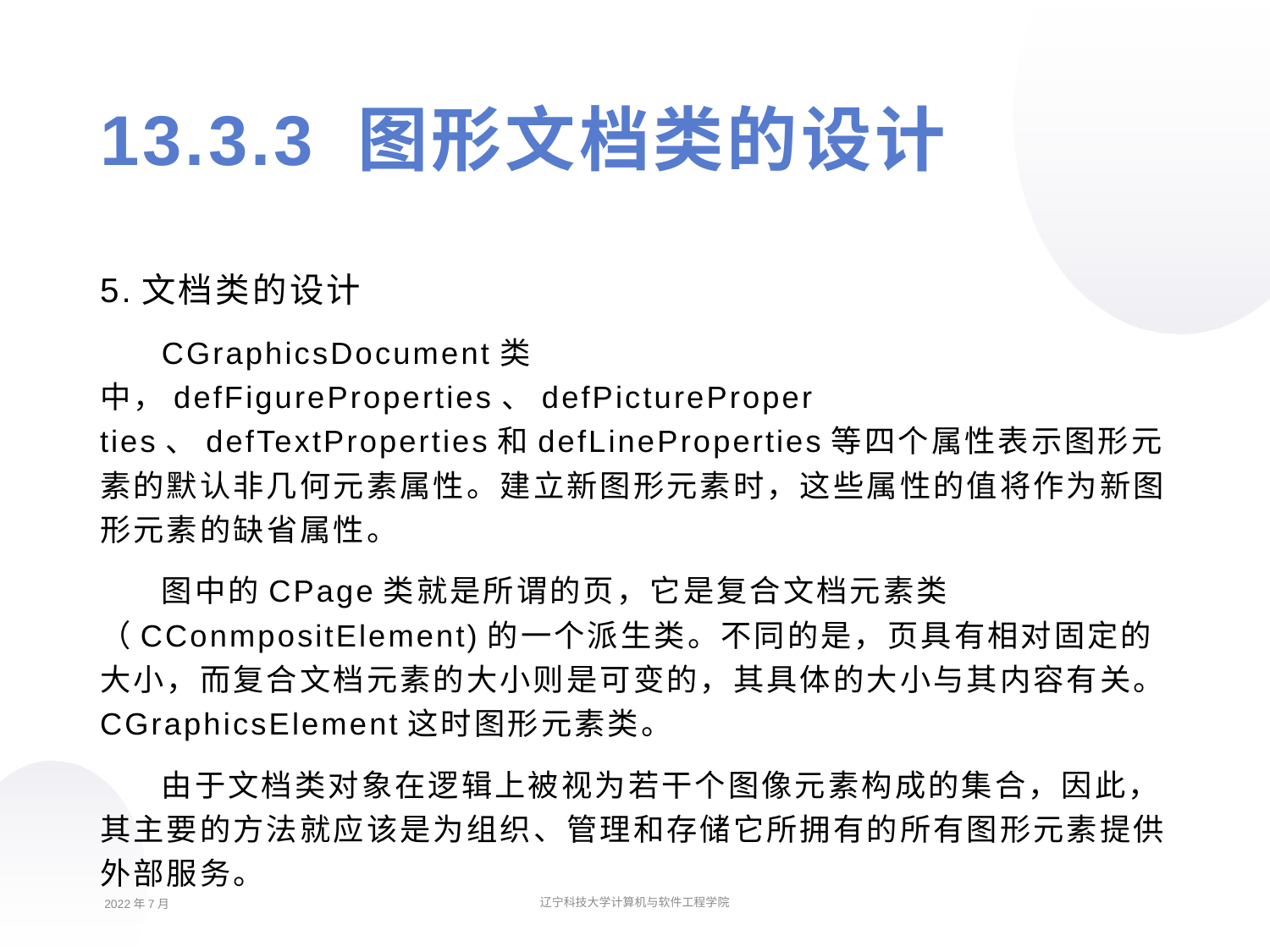

13.3.3 图形文档类的设计
5.文档类的设计
CGraphicsDocument类中，defFigureProperties、defPictureProper ties、defTextProperties和defLineProperties等四个属性表示图形元素的默认非几何元素属性。建立新图形元素时，这些属性的值将作为新图形元素的缺省属性。
图中的CPage类就是所谓的页，它是复合文档元素类（CConmpositElement)的一个派生类。不同的是，页具有相对固定的大小，而复合文档元素的大小则是可变的，其具体的大小与其内容有关。CGraphicsElement这时图形元素类。
由于文档类对象在逻辑上被视为若干个图像元素构成的集合，因此，其主要的方法就应该是为组织、管理和存储它所拥有的所有图形元素提供外部服务。

2022年7月
辽宁科技大学计算机与软件工程学院
47